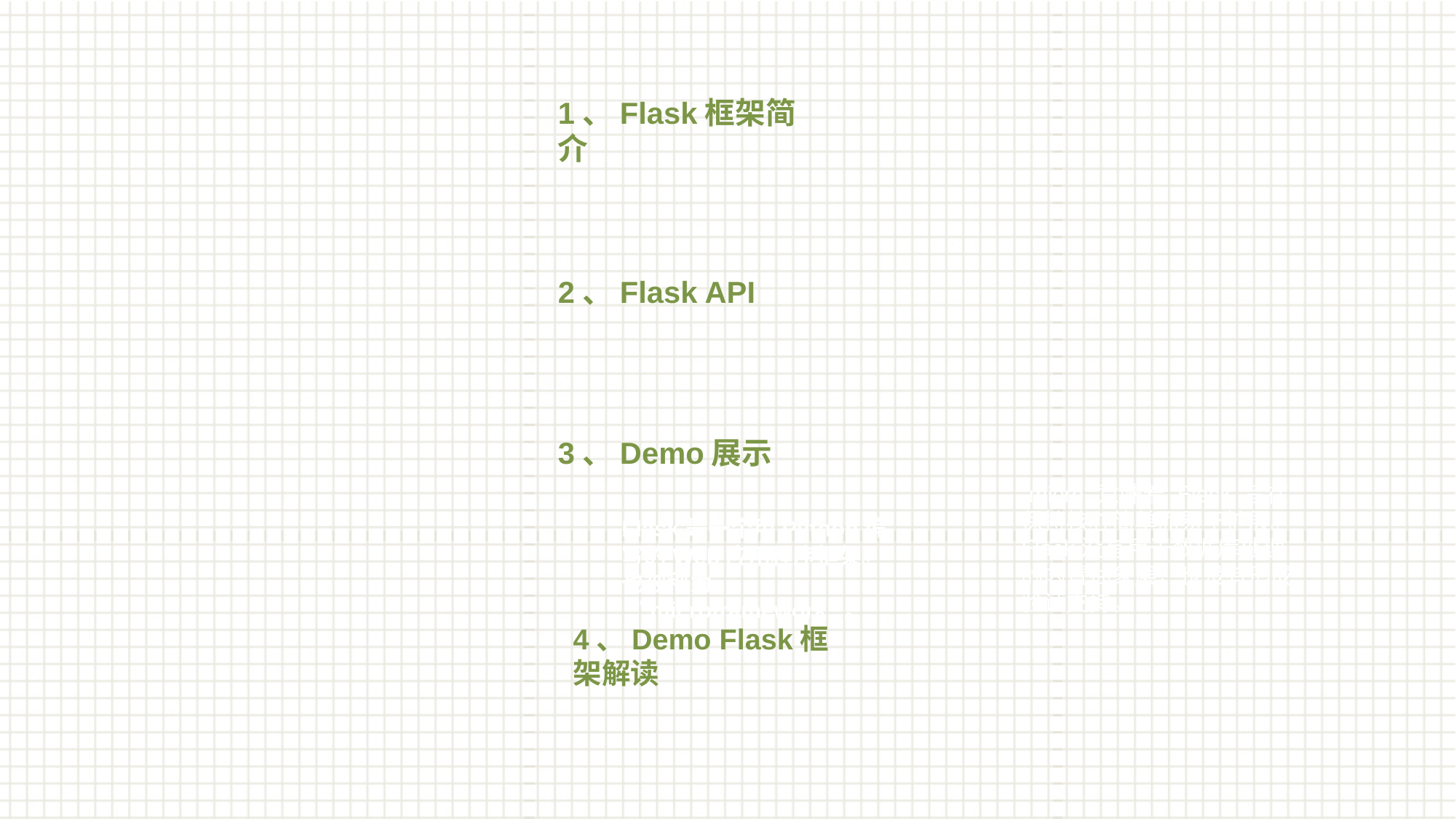

1、Flask框架简介
2、Flask API
3、Demo展示
“micro”意味着 Flask 旨在保持核心简单而易于扩展。Flask没有用于数据库处理的内置抽象层，也没有形成验证支持。
Flask是一个用Python编写的Web应用程序框架。也被称为 “microframework”。
4、Demo Flask框架解读